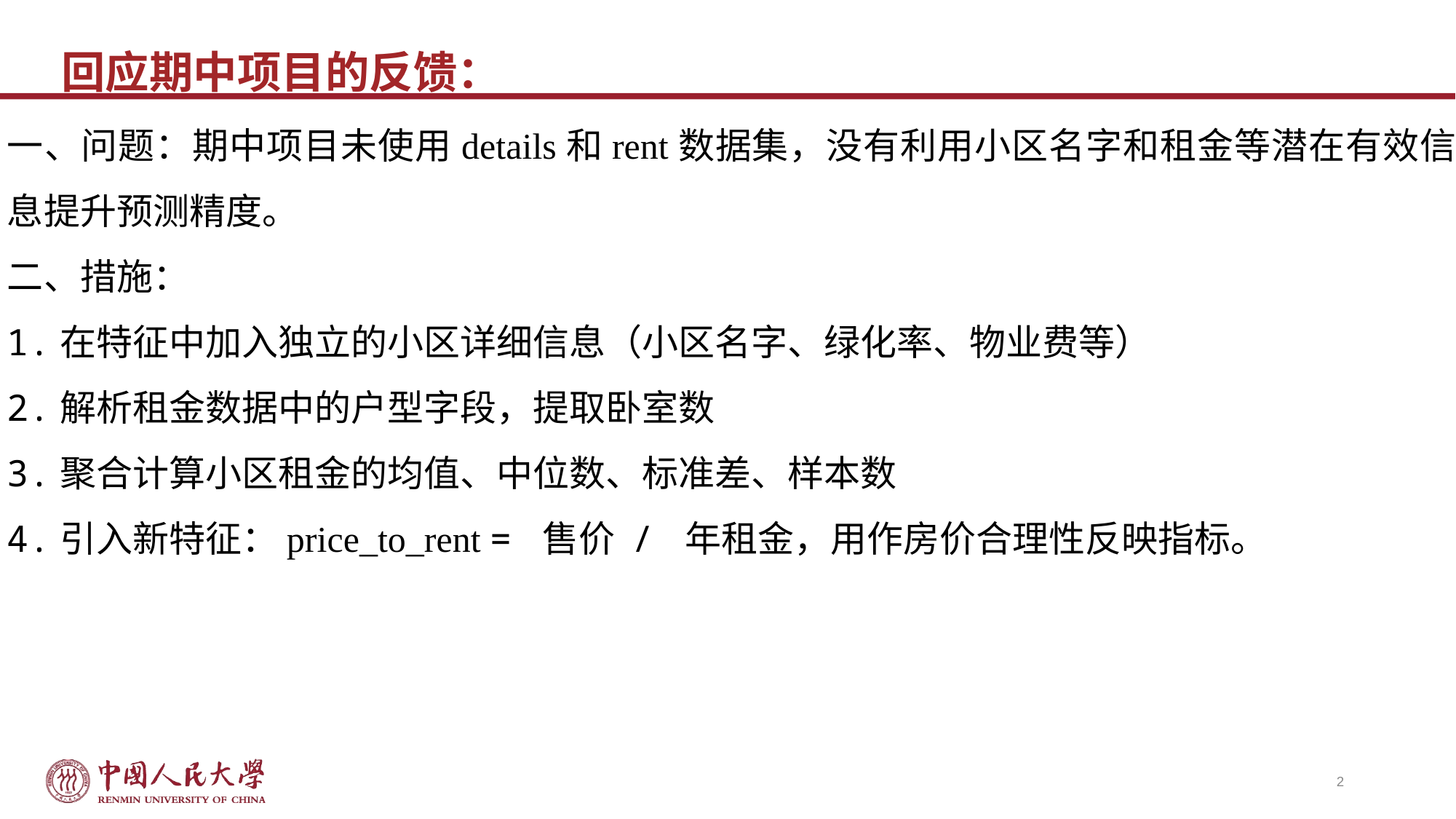

# 回应期中项目的反馈：
一、问题：期中项目未使用details和rent数据集，没有利用小区名字和租金等潜在有效信息提升预测精度。
二、措施：
1.在特征中加入独立的小区详细信息（小区名字、绿化率、物业费等）
2.解析租金数据中的户型字段，提取卧室数
3.聚合计算小区租金的均值、中位数、标准差、样本数
4.引入新特征：price_to_rent = 售价 / 年租金，用作房价合理性反映指标。
2